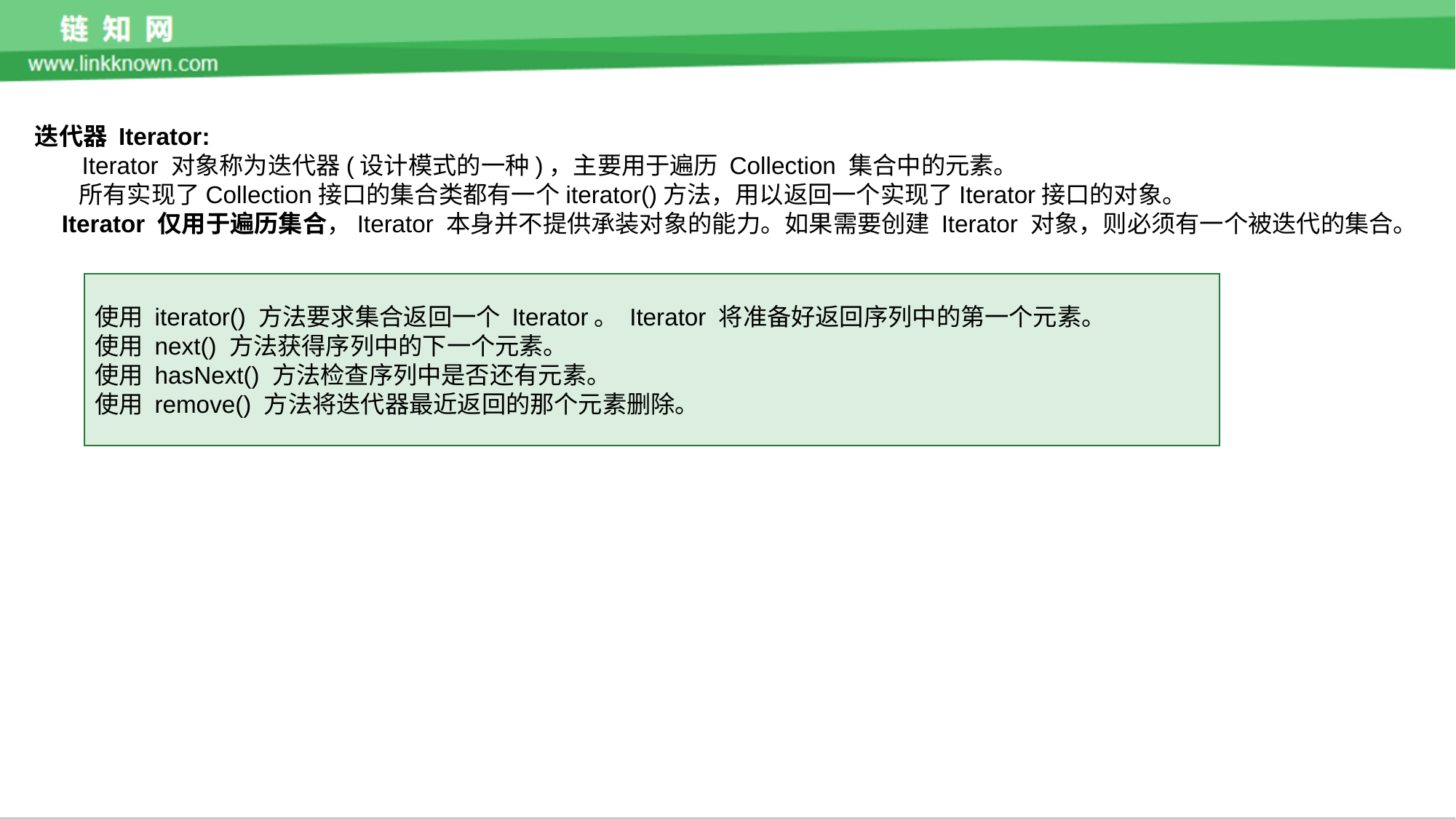

迭代器 Iterator:
       Iterator 对象称为迭代器(设计模式的一种)，主要用于遍历 Collection 集合中的元素。
       所有实现了Collection接口的集合类都有一个iterator()方法，用以返回一个实现了Iterator接口的对象。
    Iterator 仅用于遍历集合，Iterator 本身并不提供承装对象的能力。如果需要创建 Iterator 对象，则必须有一个被迭代的集合。

使用 iterator() 方法要求集合返回一个 Iterator。 Iterator 将准备好返回序列中的第一个元素。
使用 next() 方法获得序列中的下一个元素。
使用 hasNext() 方法检查序列中是否还有元素。
使用 remove() 方法将迭代器最近返回的那个元素删除。